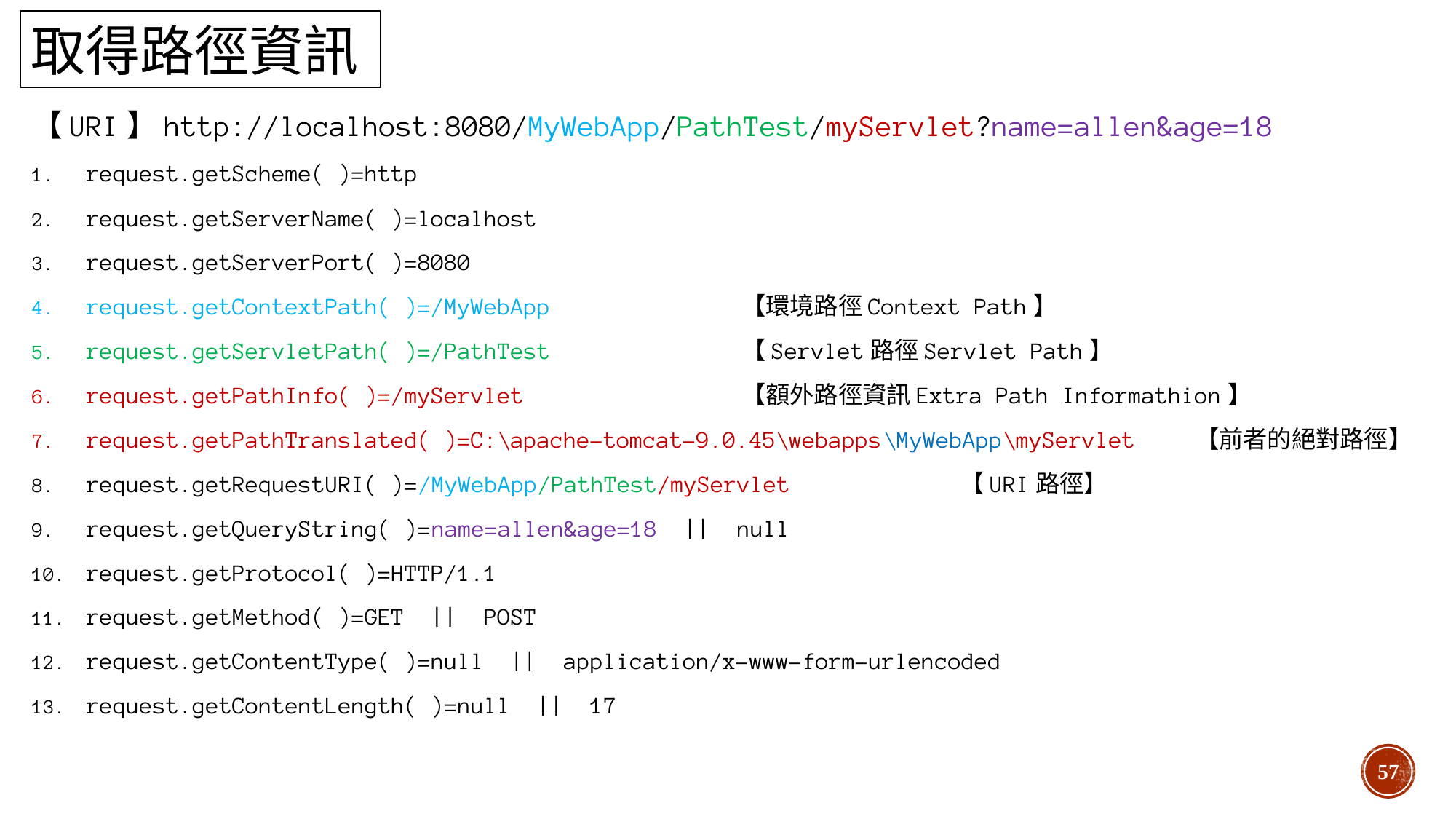

取得路徑資訊
【URI】http://localhost:8080/MyWebApp/PathTest/myServlet?name=allen&age=18
request.getScheme( )=http
request.getServerName( )=localhost
request.getServerPort( )=8080
request.getContextPath( )=/MyWebApp		【環境路徑Context Path】
request.getServletPath( )=/PathTest		【Servlet路徑Servlet Path】
request.getPathInfo( )=/myServlet		【額外路徑資訊Extra Path Informathion】
request.getPathTranslated( )=C:\apache-tomcat-9.0.45\webapps\MyWebApp\myServlet    【前者的絕對路徑】
request.getRequestURI( )=/MyWebApp/PathTest/myServlet		【URI路徑】
request.getQueryString( )=name=allen&age=18  ||  null
request.getProtocol( )=HTTP/1.1
request.getMethod( )=GET  ||  POST
request.getContentType( )=null  ||  application/x-www-form-urlencoded
request.getContentLength( )=null  ||  17

57